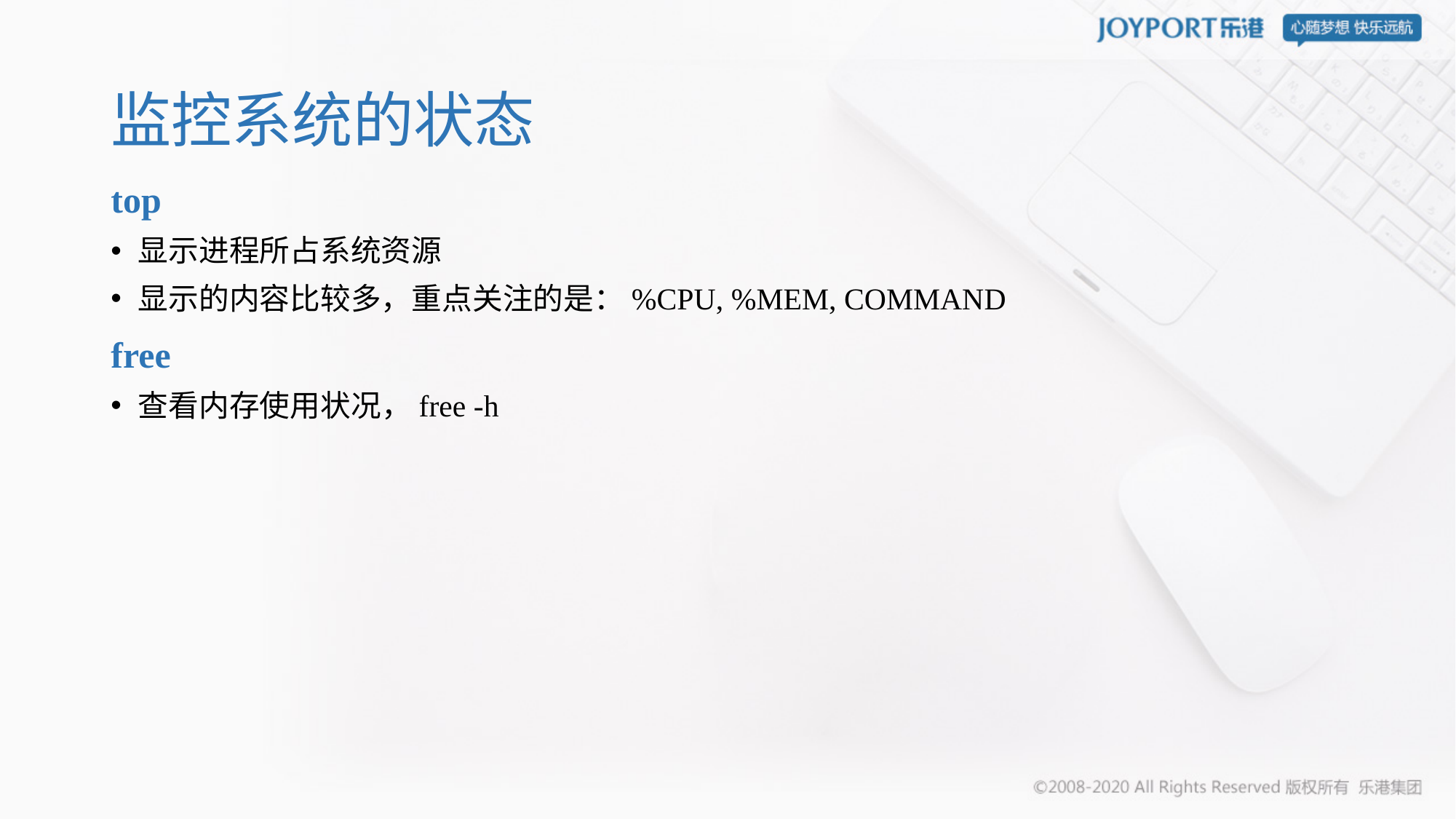

# 监控系统的状态
top
显示进程所占系统资源
显示的内容比较多，重点关注的是：%CPU, %MEM, COMMAND
free
查看内存使用状况，free -h